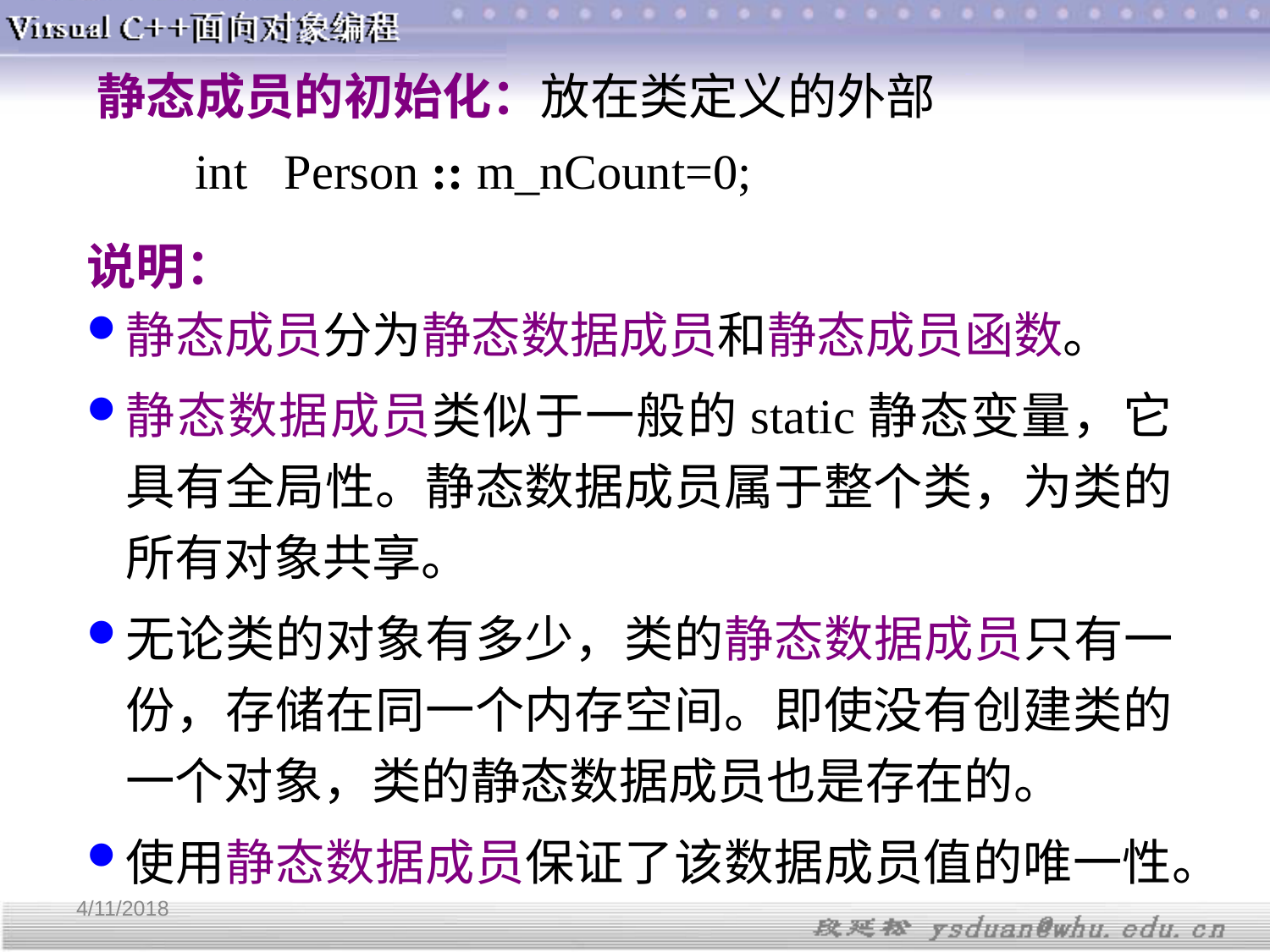

静态成员的初始化：放在类定义的外部
        int   Person :: m_nCount=0;
说明：
静态成员分为静态数据成员和静态成员函数。
静态数据成员类似于一般的static静态变量，它具有全局性。静态数据成员属于整个类，为类的所有对象共享。
无论类的对象有多少，类的静态数据成员只有一份，存储在同一个内存空间。即使没有创建类的一个对象，类的静态数据成员也是存在的。
使用静态数据成员保证了该数据成员值的唯一性。
4/11/2018